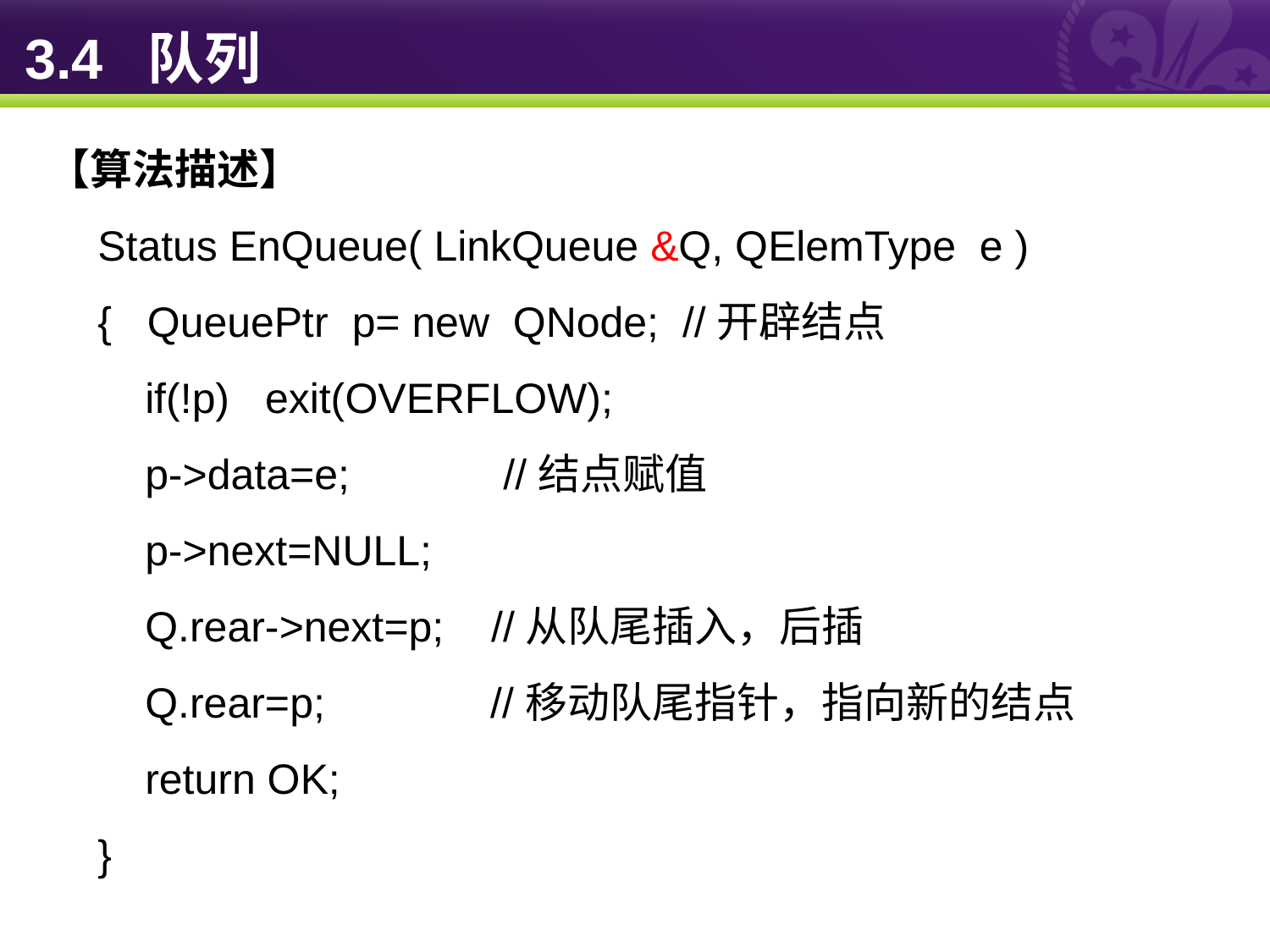

# 3.4  队列
【算法描述】
Status EnQueue( LinkQueue &Q, QElemType  e )
{   QueuePtr  p= new  QNode;  //开辟结点
    if(!p)   exit(OVERFLOW);
    p->data=e;             //结点赋值
    p->next=NULL;
    Q.rear->next=p;    //从队尾插入，后插
    Q.rear=p;              //移动队尾指针，指向新的结点
    return OK;
}